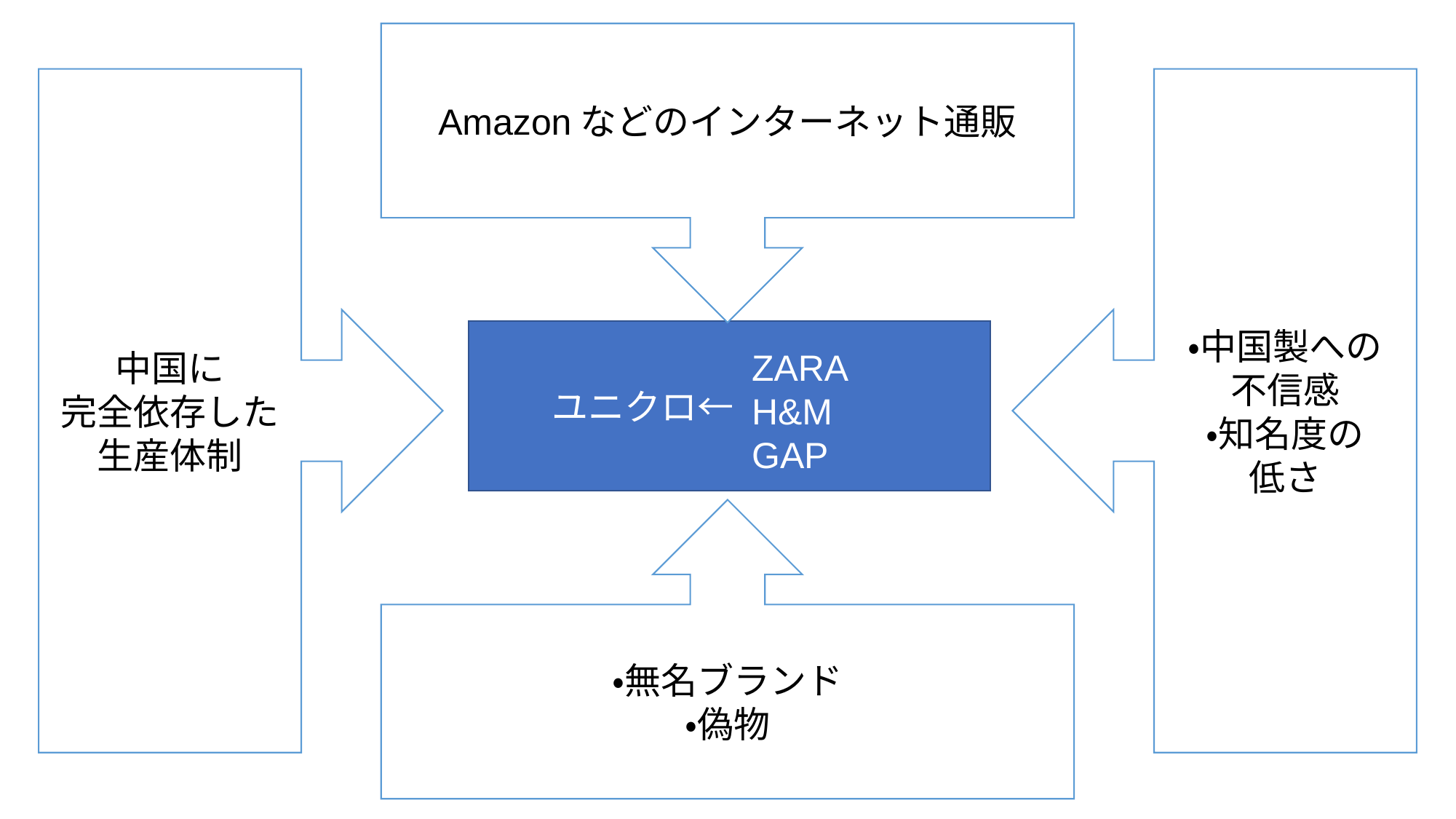

Amazonなどのインターネット通販
中国に
完全依存した生産体制
・中国製への
不信感
・知名度の
低さ
　　ユニクロ←
ZARA
H&M
GAP
・無名ブランド
・偽物